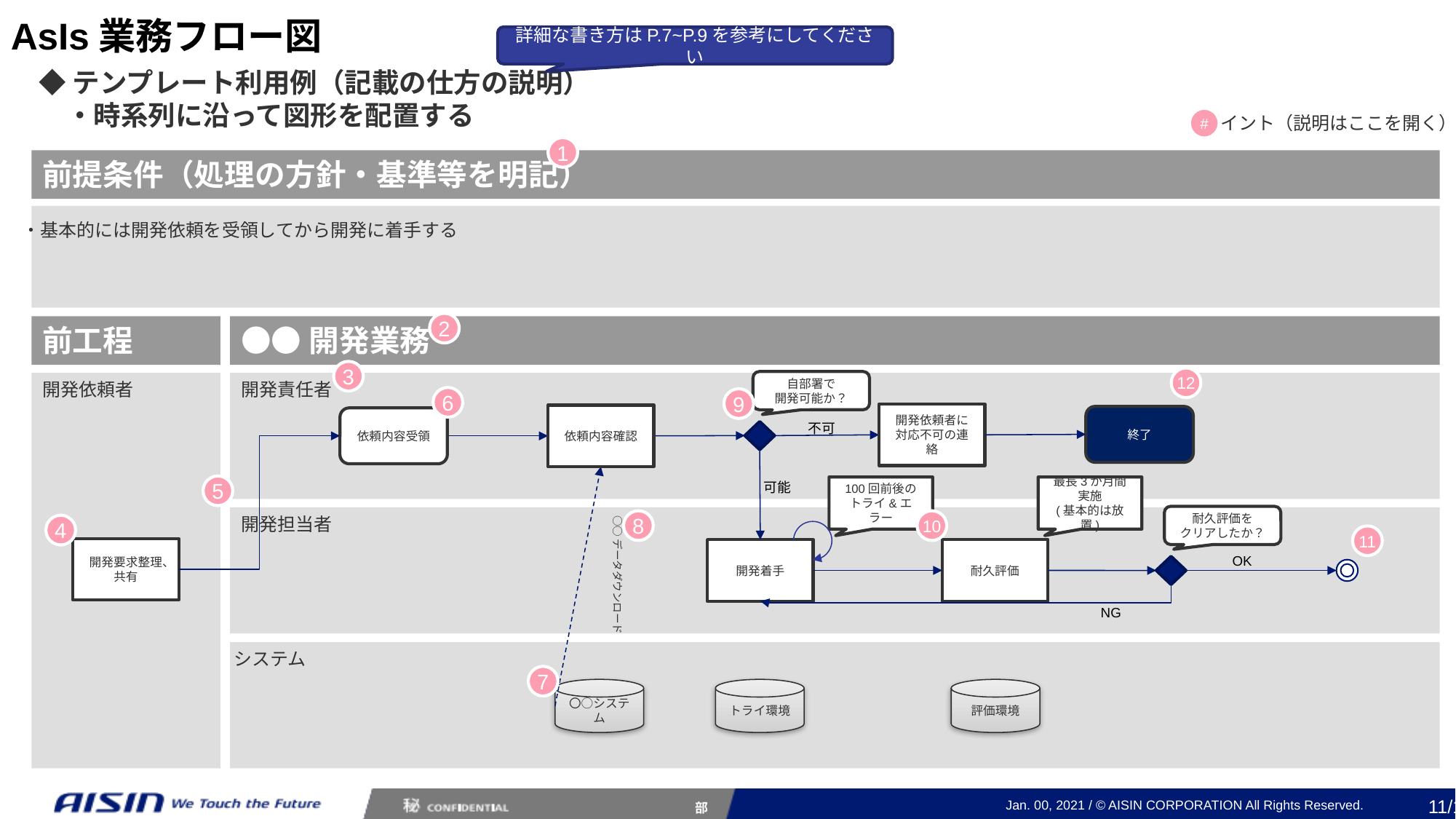

記入例
AsIs業務フロー図
詳細な書き方はP.7~P.9を参考にしてください
◆テンプレート利用例（記載の仕方の説明）
　・時系列に沿って図形を配置する
ポイント（説明はここを開く）
#
1
前提条件（処理の方針・基準等を明記）

・基本的には開発依頼を受領してから開発に着手する
2
前工程
●●開発業務
3
12
自部署で
開発可能か？

開発依頼者

開発責任者
6
9
開発依頼者に
対応不可の連絡
依頼内容確認
終了
依頼内容受領
不可
可能
5
100回前後の
トライ&エラー
最長3か月間
実施
(基本的は放置)
○○データダウンロード
耐久評価を
クリアしたか？

開発担当者
8
10
4

11
開発要求整理、共有
開発着手
耐久評価
OK

NG

システム
7
〇○システム
トライ環境
評価環境